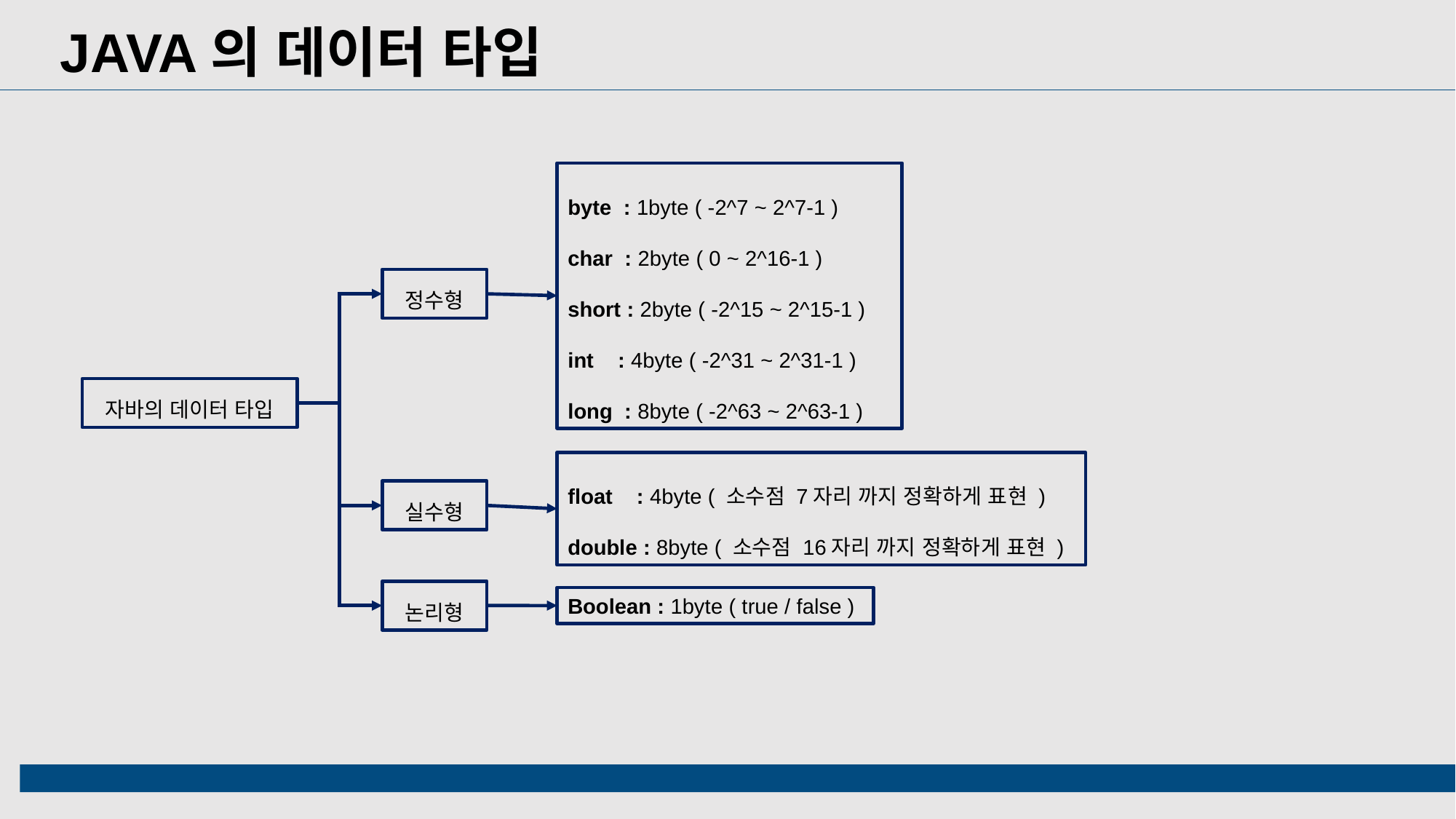

JAVA의 데이터 타입
byte  : 1byte ( -2^7 ~ 2^7-1 )
char  : 2byte ( 0 ~ 2^16-1 )
short : 2byte ( -2^15 ~ 2^15-1 )
int    : 4byte ( -2^31 ~ 2^31-1 )
long  : 8byte ( -2^63 ~ 2^63-1 )
정수형
자바의 데이터 타입
float    : 4byte ( 소수점 7자리 까지 정확하게 표현 )
double : 8byte ( 소수점 16자리 까지 정확하게 표현 )
실수형
논리형
Boolean : 1byte ( true / false )